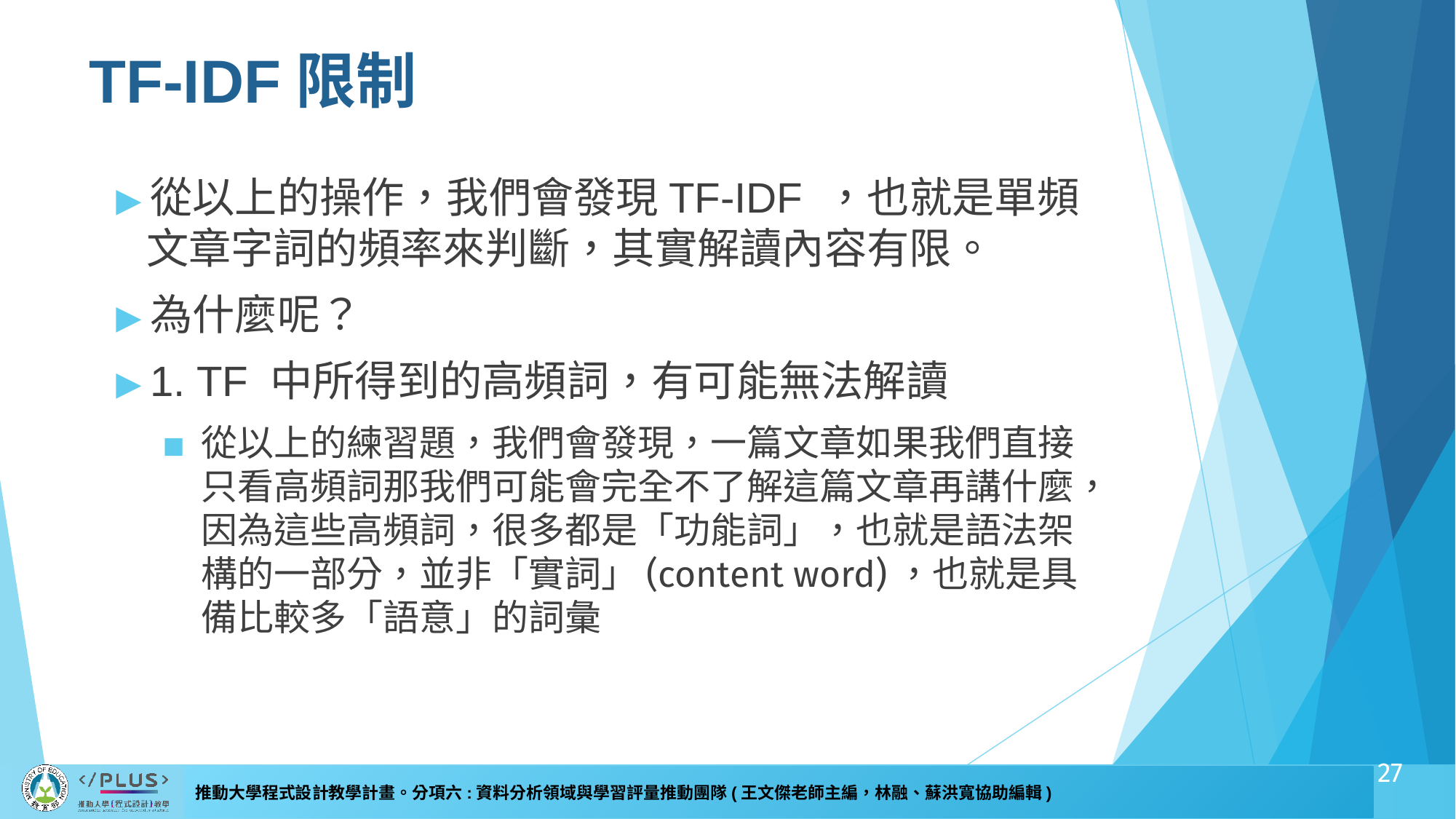

# TF-IDF限制
從以上的操作，我們會發現TF-IDF ，也就是單頻文章字詞的頻率來判斷，其實解讀內容有限。
為什麼呢？
1. TF 中所得到的高頻詞，有可能無法解讀
從以上的練習題，我們會發現，一篇文章如果我們直接只看高頻詞那我們可能會完全不了解這篇文章再講什麼，因為這些高頻詞，很多都是「功能詞」，也就是語法架構的一部分，並非「實詞」(content word)，也就是具備比較多「語意」的詞彙

27